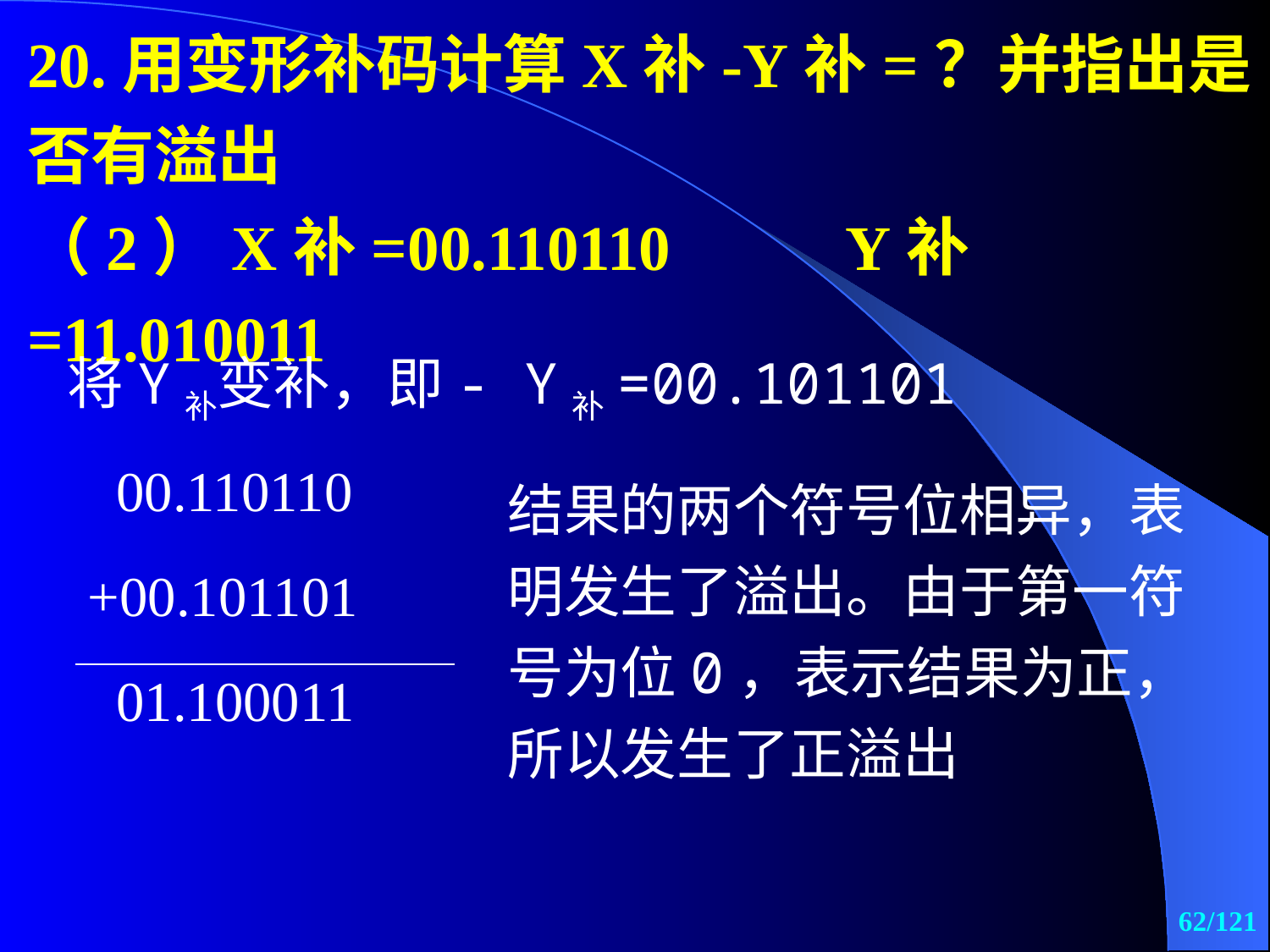

20.用变形补码计算X补-Y补=？并指出是否有溢出
（2）X补=00.110110           Y补=11.010011
将Y补变补，即- Y补=00.101101
| 00.110110 |
| --- |
| +00.101101 |
| 01.100011 |
结果的两个符号位相异，表明发生了溢出。由于第一符号为位0，表示结果为正，所以发生了正溢出
62/121